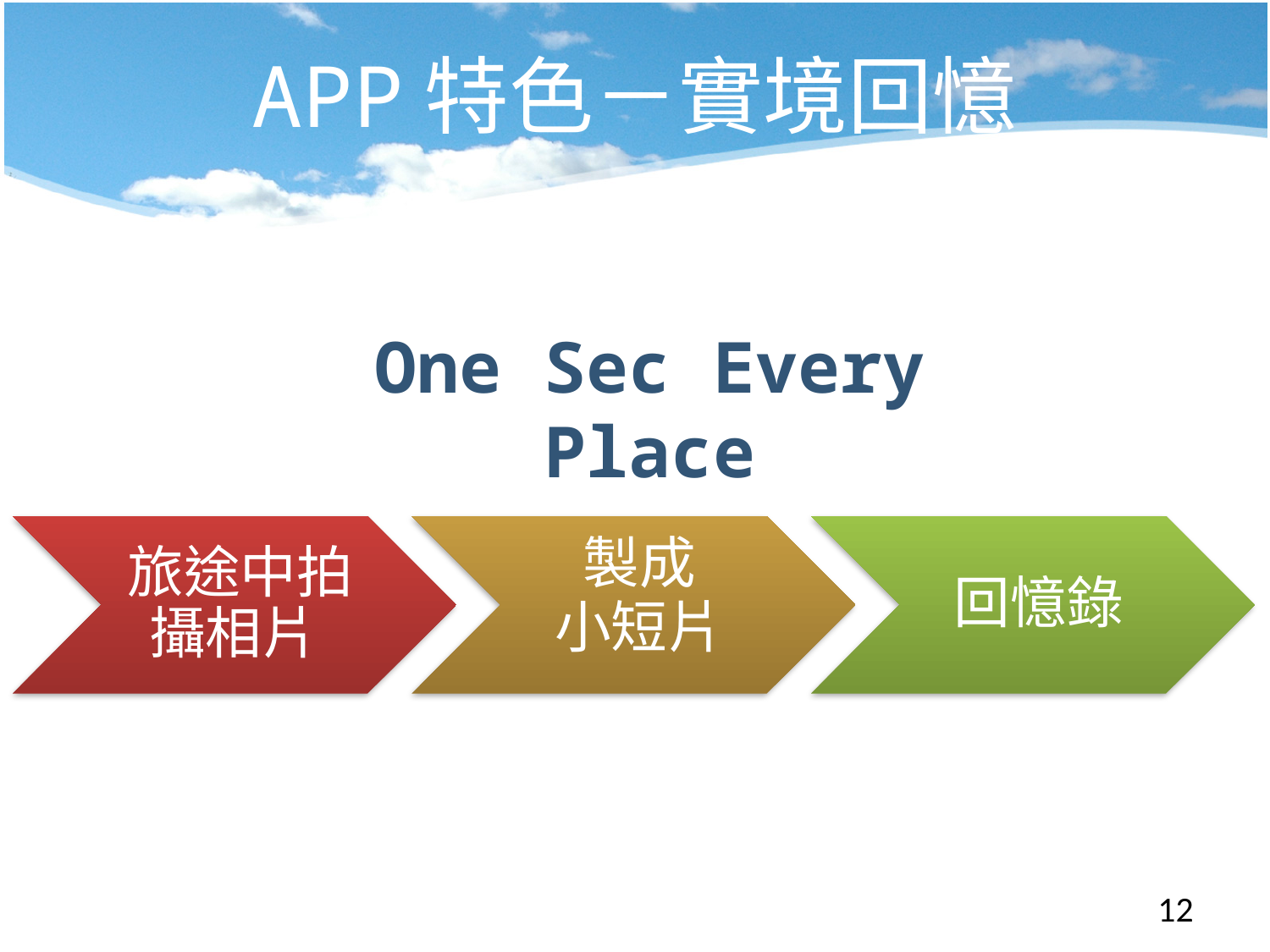

# APP特色－實境回憶
旅途中拍攝相片
製成
小短片
回憶錄

One Sec Every Place
12